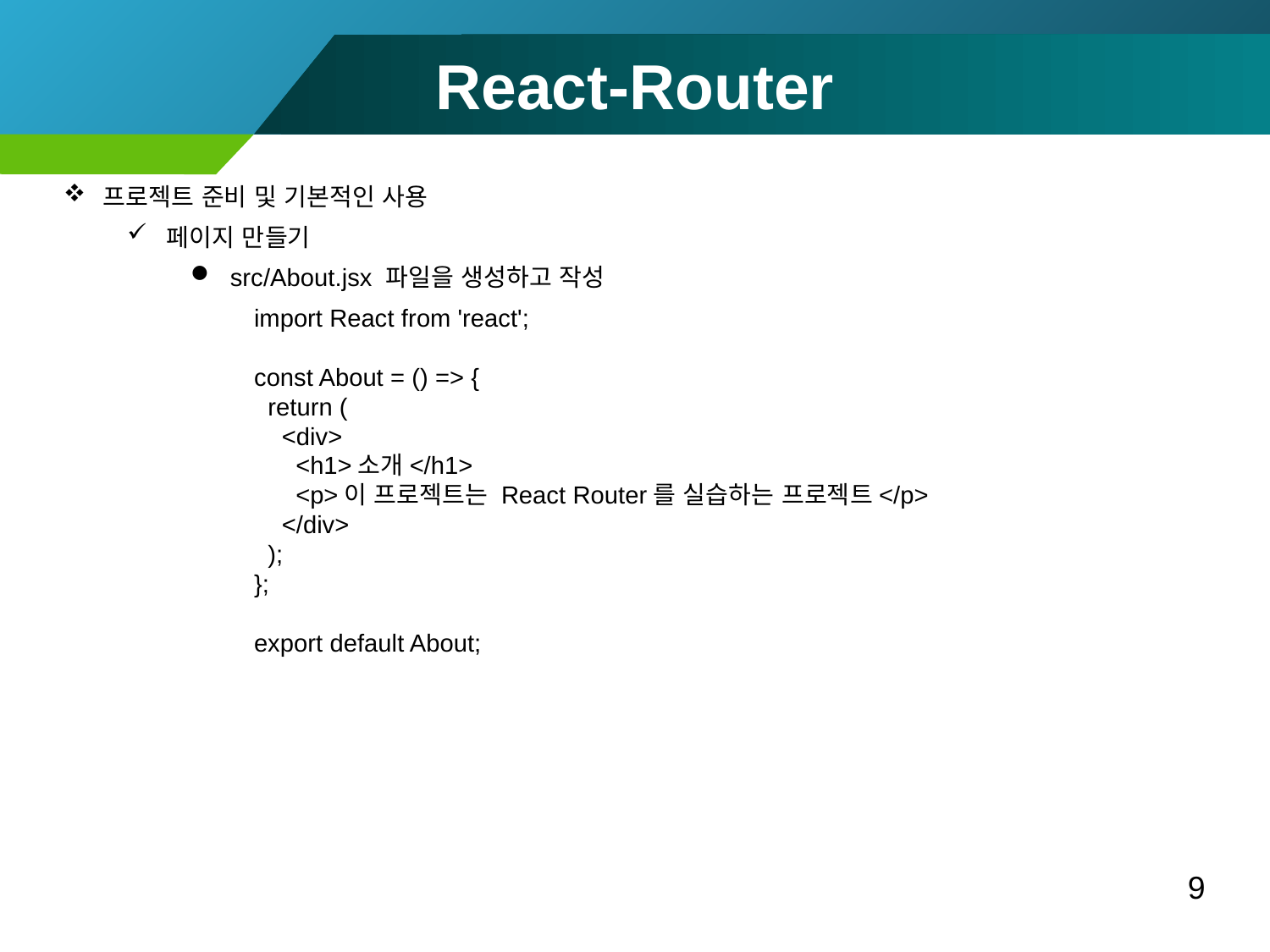

React-Router
프로젝트 준비 및 기본적인 사용
페이지 만들기
src/About.jsx 파일을 생성하고 작성
import React from 'react';

const About = () => {
  return (
    <div>
      <h1>소개</h1>
      <p>이 프로젝트는 React Router를 실습하는 프로젝트</p>
    </div>
  );
};

export default About;
9